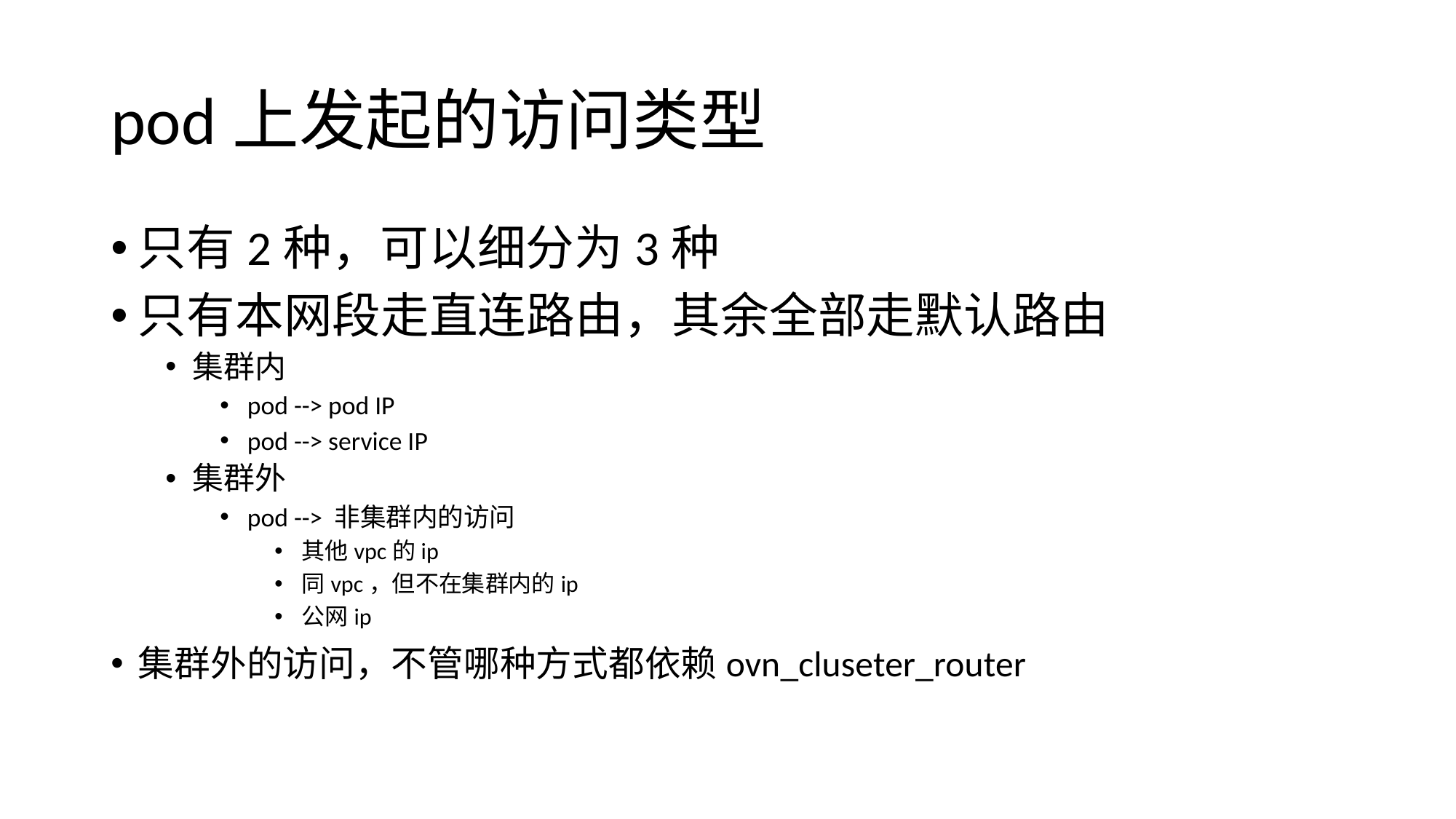

# pod上发起的访问类型
只有2种，可以细分为3种
只有本网段走直连路由，其余全部走默认路由
集群内
pod --> pod IP
pod --> service IP
集群外
pod --> 非集群内的访问
其他vpc的ip
同vpc，但不在集群内的ip
公网ip
集群外的访问，不管哪种方式都依赖ovn_cluseter_router